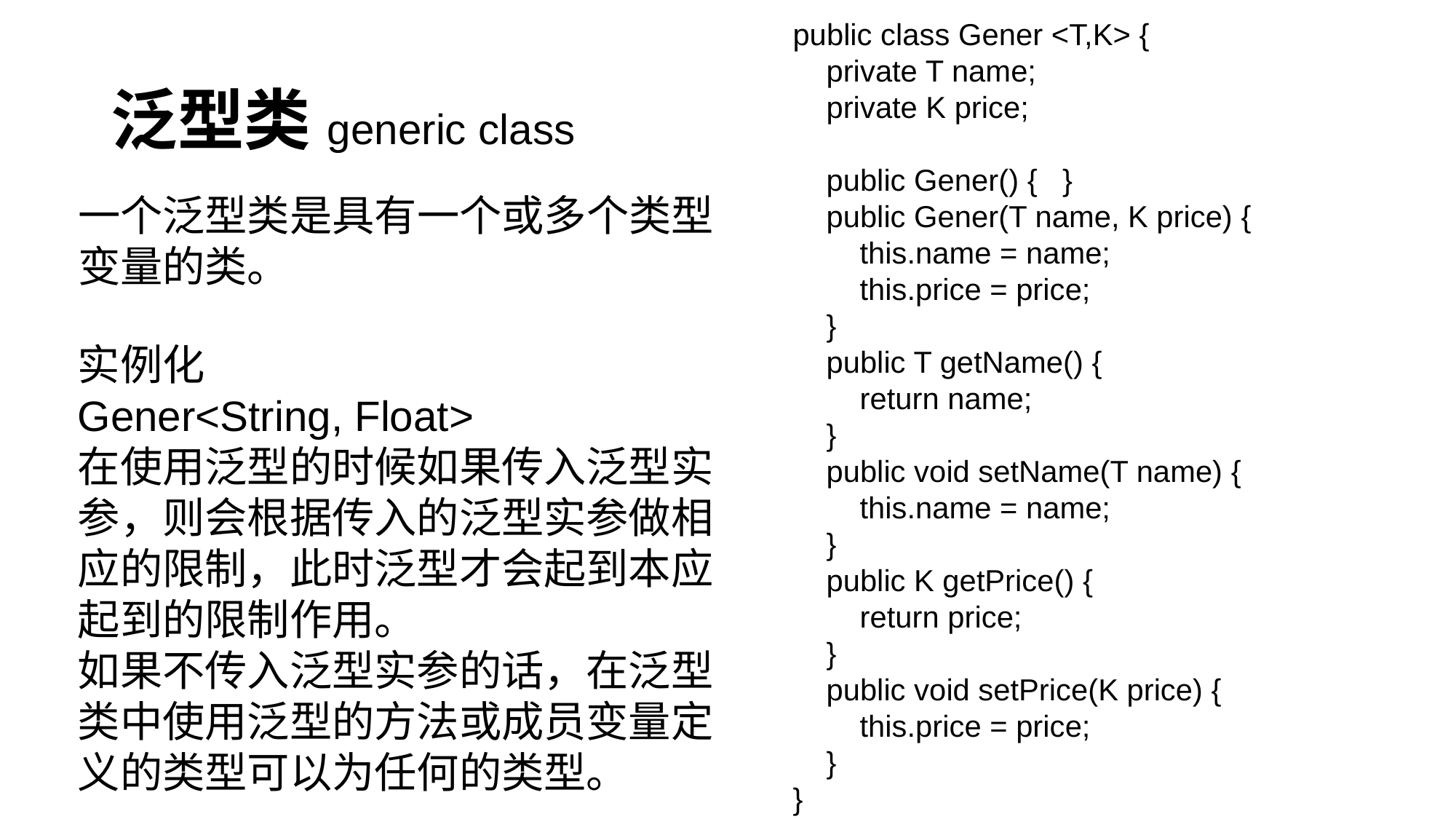

public class Gener <T,K> {
    private T name;
    private K price;

    public Gener() {   }
    public Gener(T name, K price) {
        this.name = name;
        this.price = price;
    }
    public T getName() {
        return name;
    }
    public void setName(T name) {
        this.name = name;
    }
    public K getPrice() {
        return price;
    }
    public void setPrice(K price) {
        this.price = price;
    }
}
# 泛型类generic class
一个泛型类是具有一个或多个类型变量的类。
实例化
Gener<String, Float>
在使用泛型的时候如果传入泛型实参，则会根据传入的泛型实参做相应的限制，此时泛型才会起到本应起到的限制作用。
如果不传入泛型实参的话，在泛型类中使用泛型的方法或成员变量定义的类型可以为任何的类型。